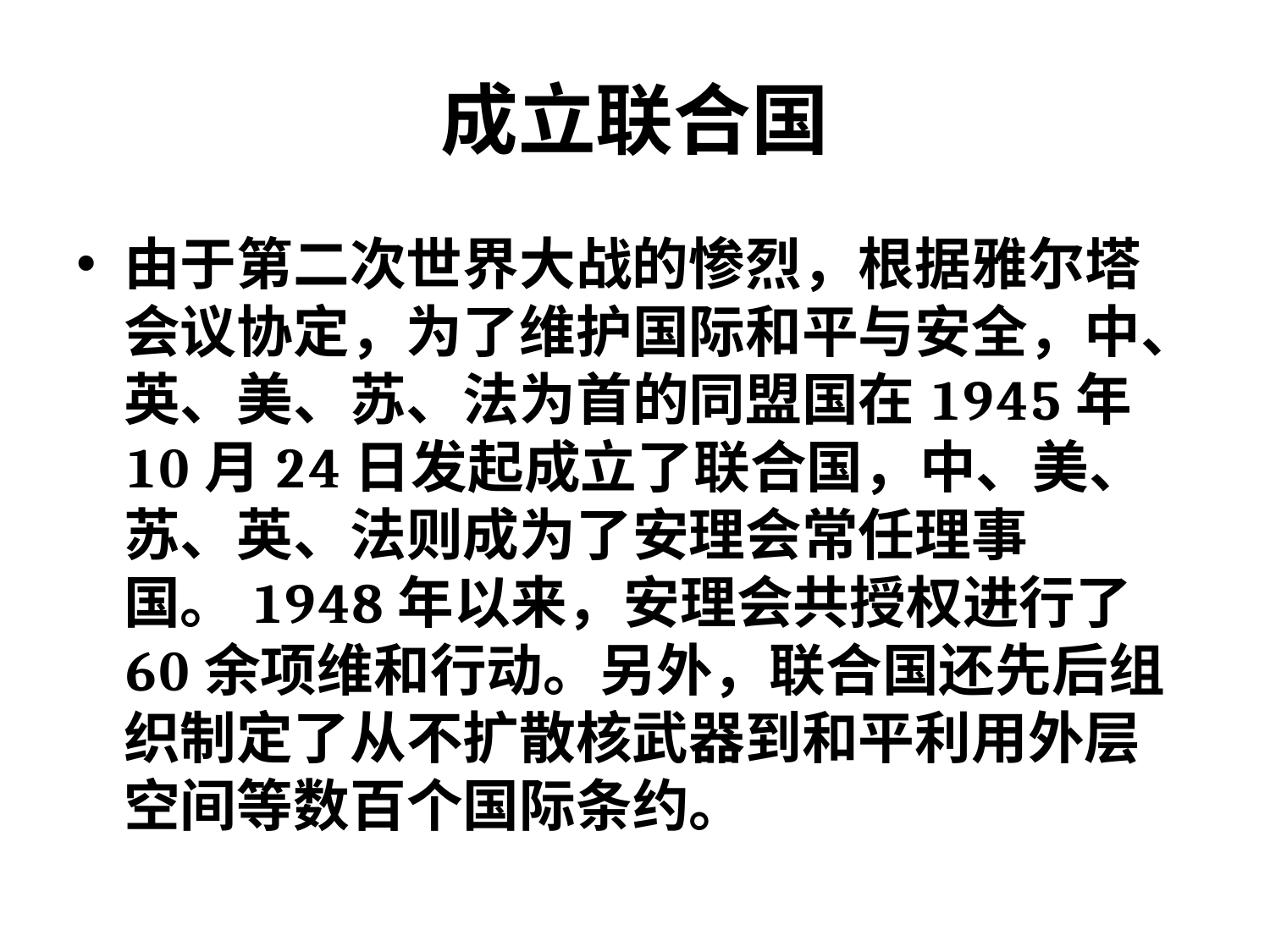

# 成立联合国
由于第二次世界大战的惨烈，根据雅尔塔会议协定，为了维护国际和平与安全，中、英、美、苏、法为首的同盟国在1945年10月24日发起成立了联合国，中、美、苏、英、法则成为了安理会常任理事国。1948年以来，安理会共授权进行了60余项维和行动。另外，联合国还先后组织制定了从不扩散核武器到和平利用外层空间等数百个国际条约。